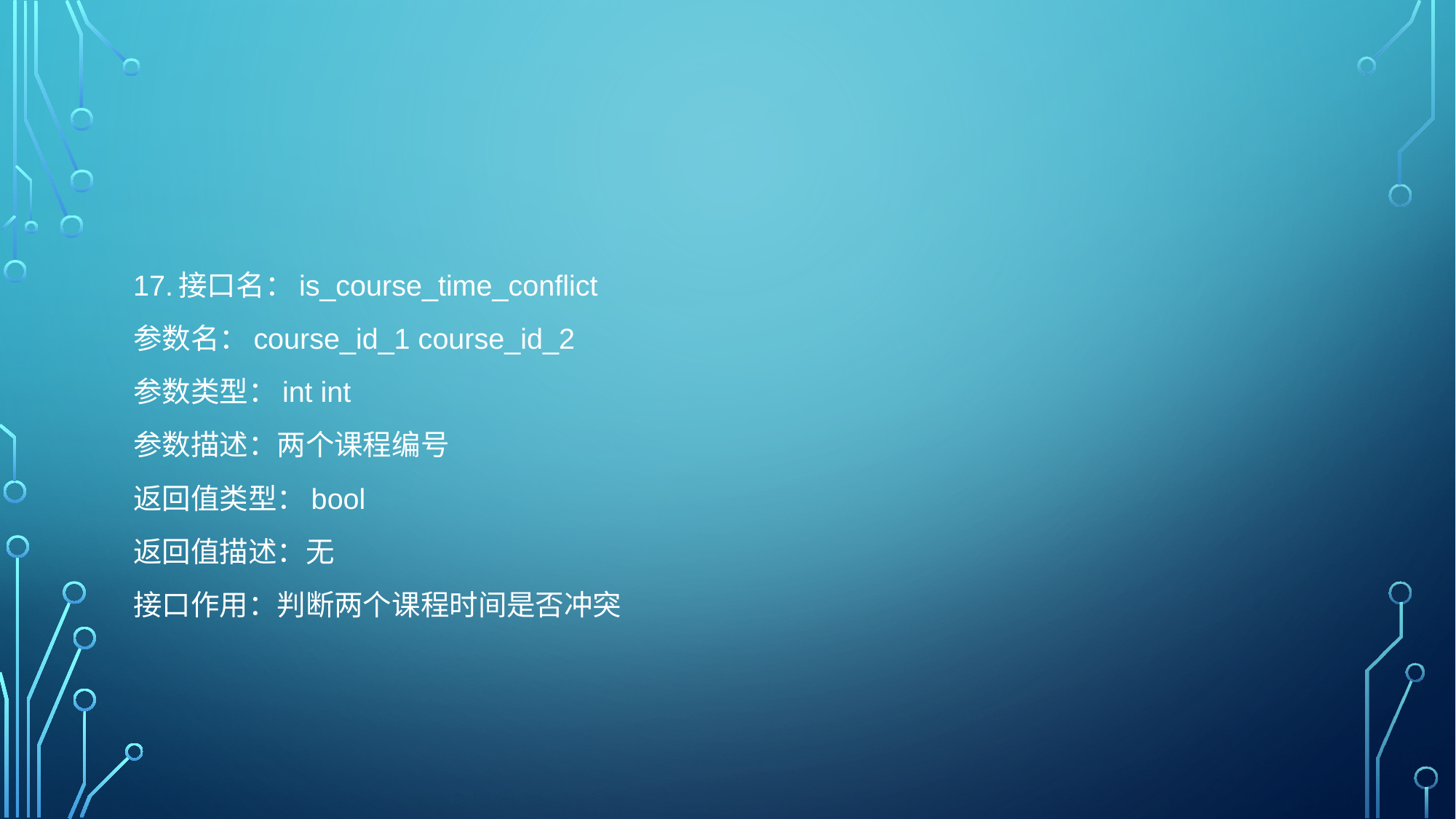

#

17.接口名：is_course_time_conflict
参数名：course_id_1 course_id_2
参数类型：int int
参数描述：两个课程编号
返回值类型：bool
返回值描述：无
接口作用：判断两个课程时间是否冲突